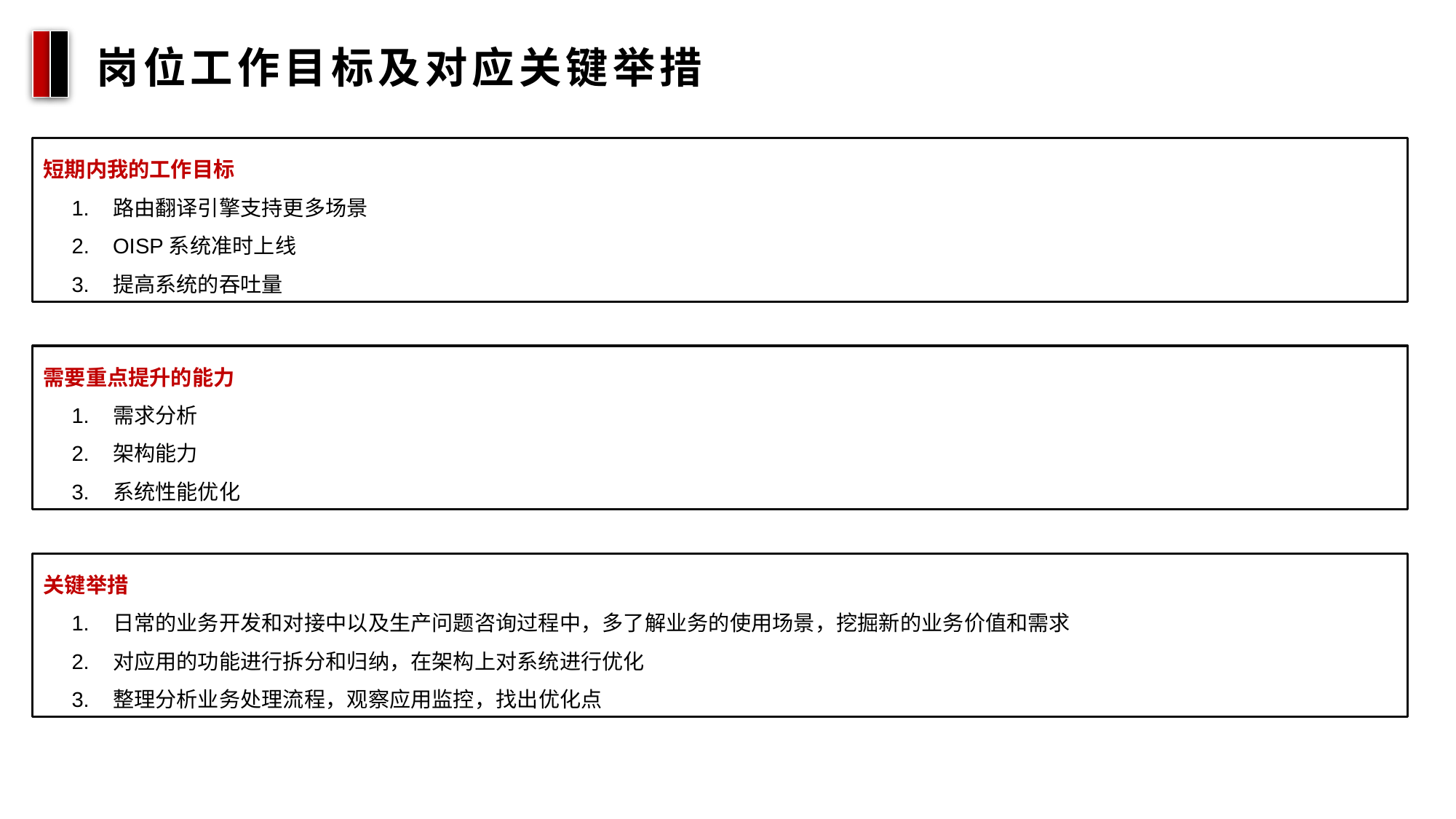

岗位工作目标及对应关键举措
短期内我的工作目标
路由翻译引擎支持更多场景
OISP系统准时上线
提高系统的吞吐量
需要重点提升的能力
需求分析
架构能力
系统性能优化
关键举措
日常的业务开发和对接中以及生产问题咨询过程中，多了解业务的使用场景，挖掘新的业务价值和需求
对应用的功能进行拆分和归纳，在架构上对系统进行优化
整理分析业务处理流程，观察应用监控，找出优化点